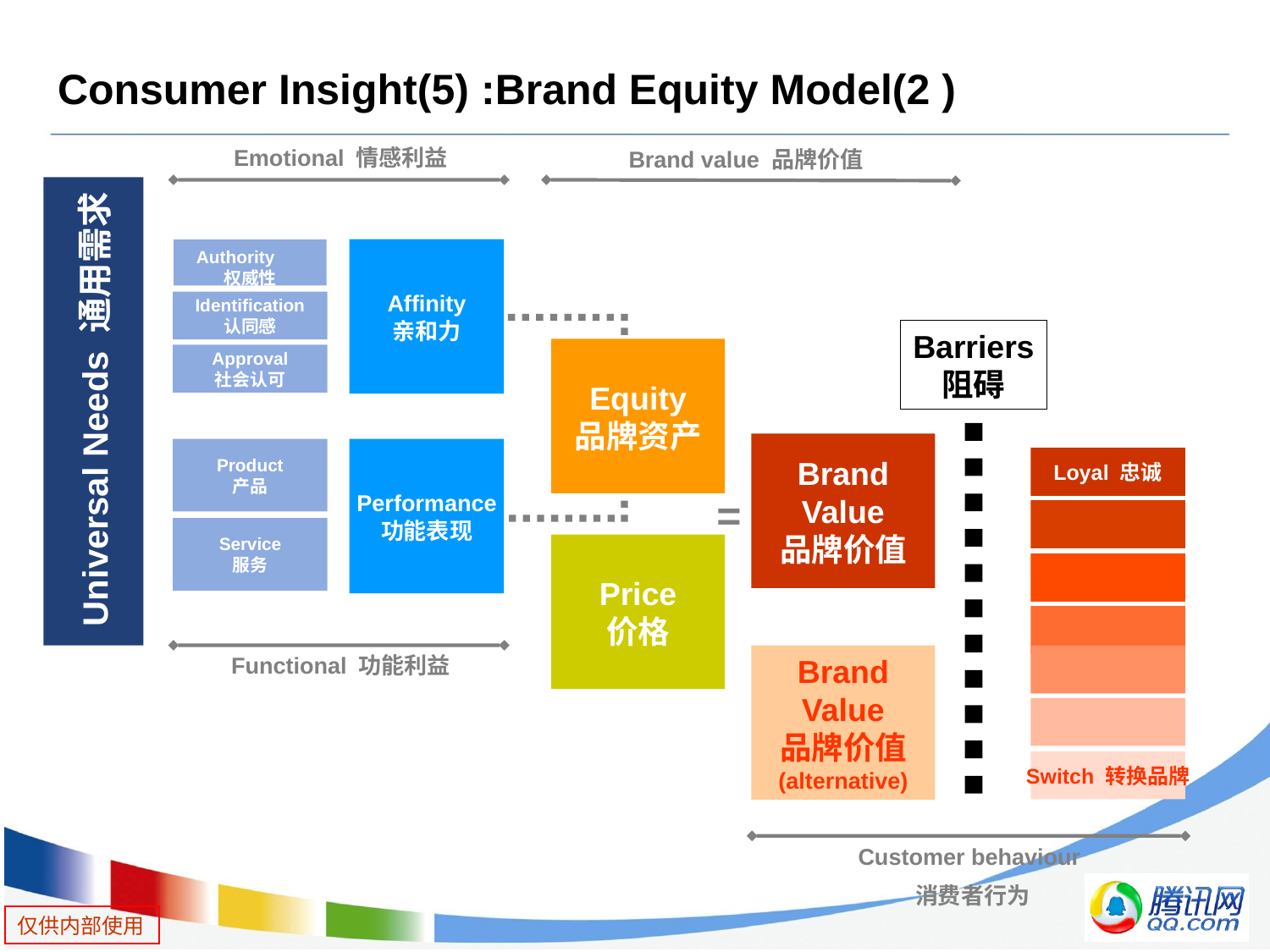

# Consumer Insight(5) :Brand Equity Model(2 )
Emotional 情感利益
Brand value 品牌价值

Affinity
亲和力
Authority       权威性
Identification
认同感

Barriers
阻碍
Equity
品牌资产
Approval
社会认可
Universal Needs 通用需求

Brand
Value
品牌价值
Product
产品
Service
服务
Performance
功能表现
Loyal 忠诚
=

Price
价格

Functional 功能利益

Brand
Value
品牌价值
(alternative)

Switch 转换品牌

Customer behaviour
消费者行为